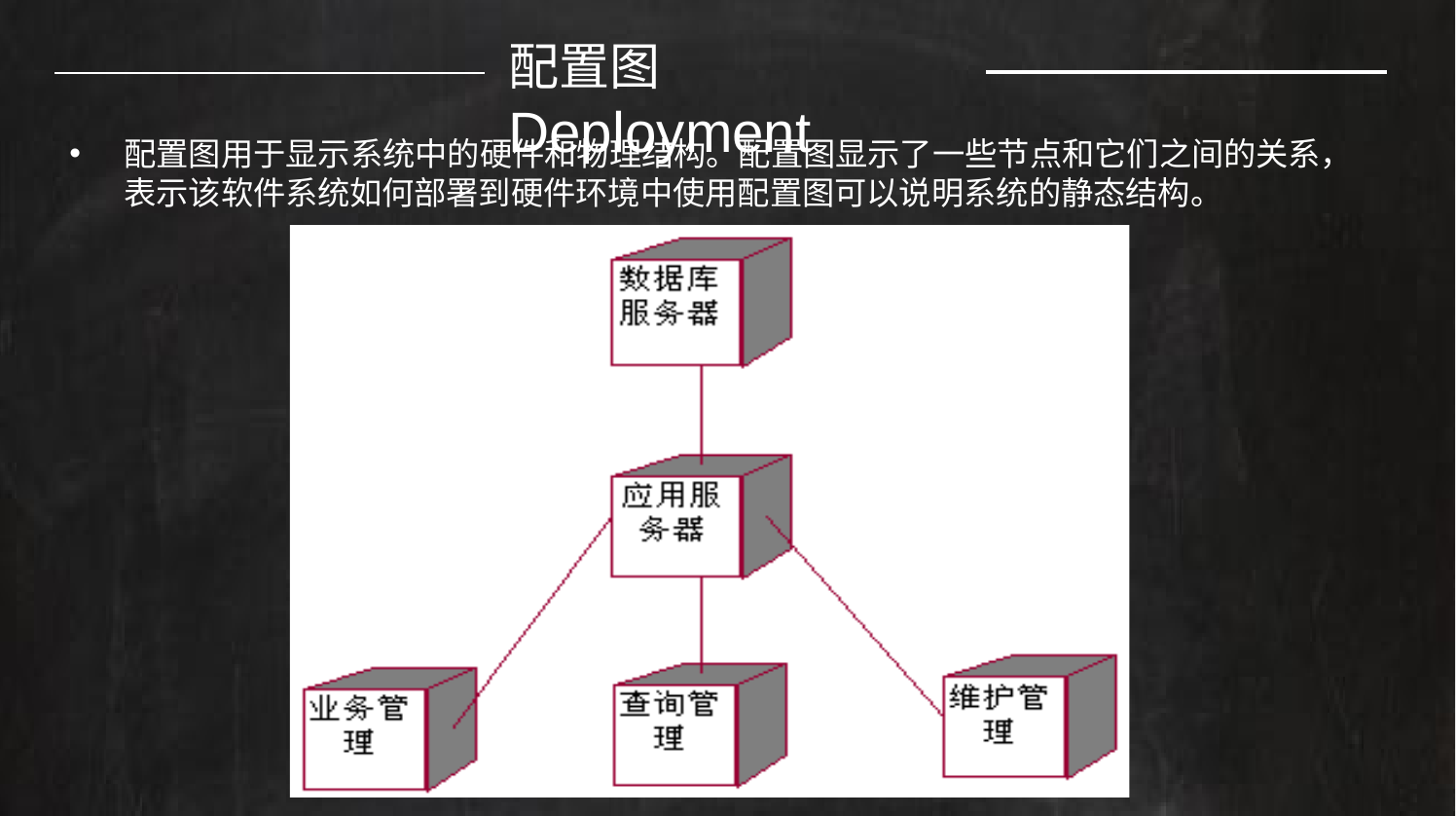

# 配置图Deployment

配置图用于显示系统中的硬件和物理结构。配置图显示了一些节点和它们之间的关系， 表示该软件系统如何部署到硬件环境中使用配置图可以说明系统的静态结构。